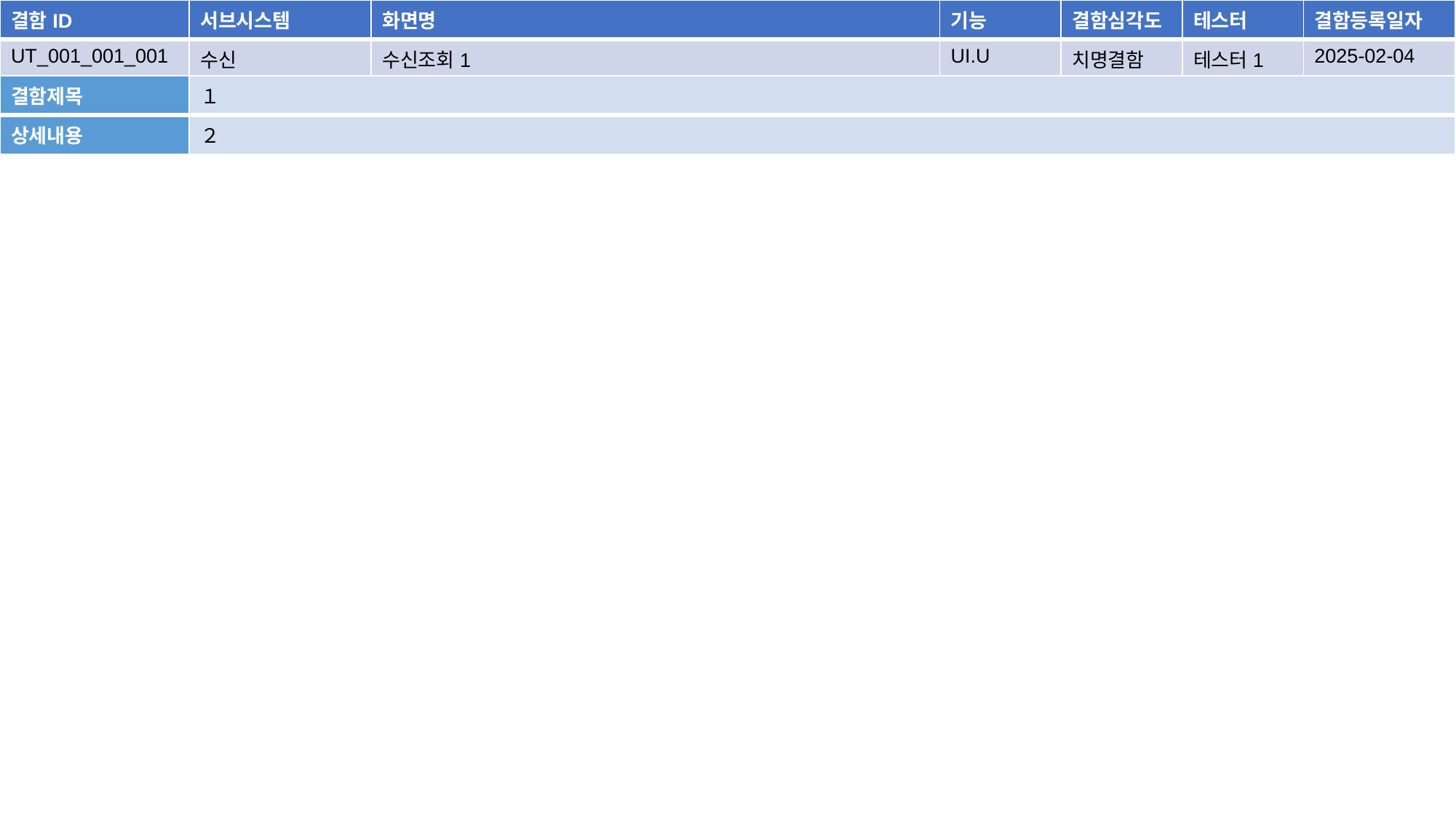

| 결함ID | 서브시스템 | 화면명 | 기능 | 결함심각도 | 테스터 | 결함등록일자 |
| --- | --- | --- | --- | --- | --- | --- |
| UT\_001\_001\_001 | 수신 | 수신조회1 | UI.U | 치명결함 | 테스터1 | 2025-02-04 |
| 결함제목 | １ |
| --- | --- |
| 상세내용 | ２ |

조치중
조치완료